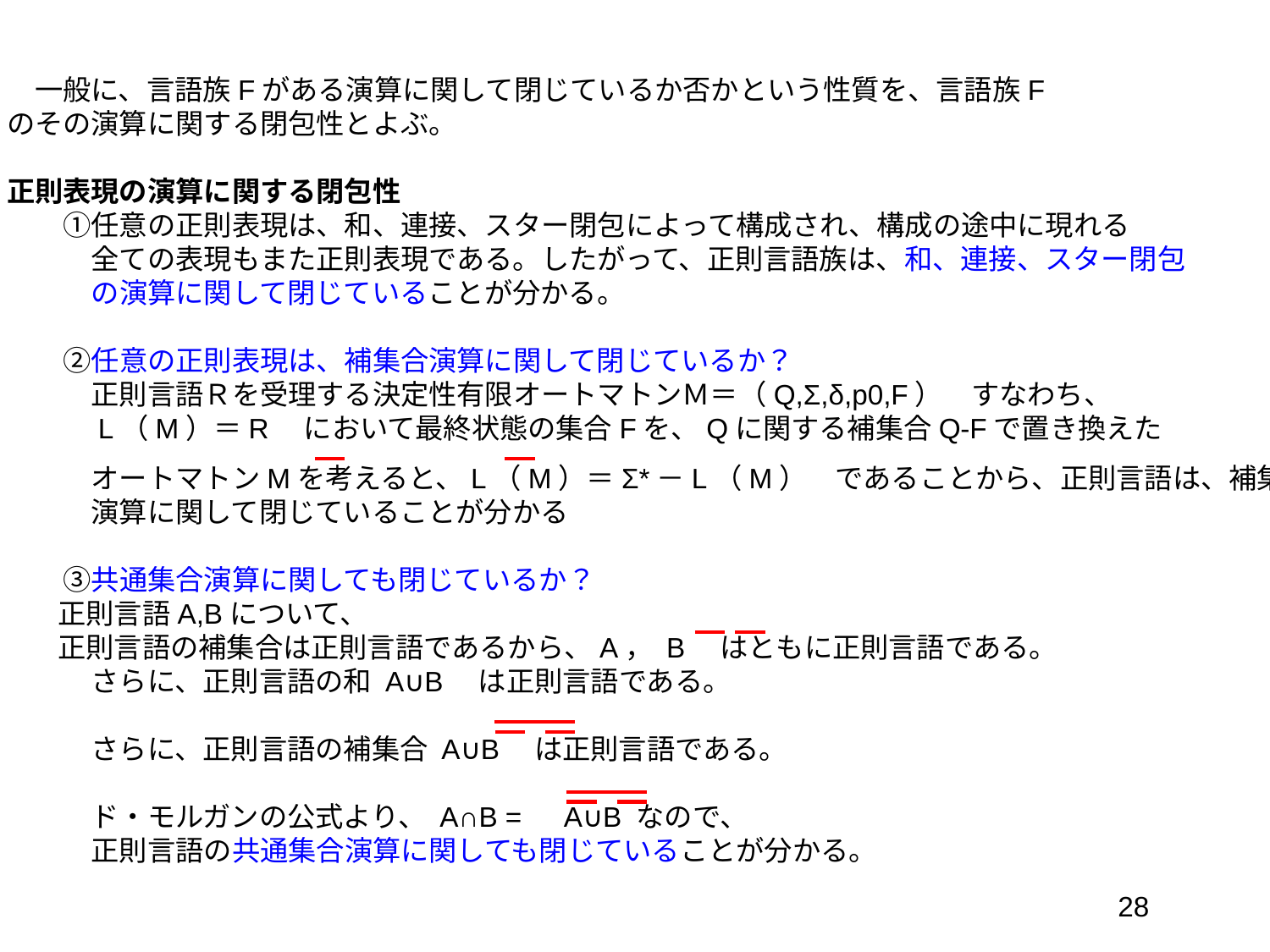

一般に、言語族Fがある演算に関して閉じているか否かという性質を、言語族F
のその演算に関する閉包性とよぶ。

正則表現の演算に関する閉包性
　　①任意の正則表現は、和、連接、スター閉包によって構成され、構成の途中に現れる
　　　全ての表現もまた正則表現である。したがって、正則言語族は、和、連接、スター閉包
　　　の演算に関して閉じていることが分かる。

　　②任意の正則表現は、補集合演算に関して閉じているか？
　　　正則言語Ｒを受理する決定性有限オートマトンＭ＝（Q,Σ,δ,p0,F）　すなわち、
　　　L（M）＝R　において最終状態の集合Fを、Qに関する補集合Q-Fで置き換えた

　　　オートマトンMを考えると、L（M）＝Σ*－L（M）　であることから、正則言語は、補集合
　　　演算に関して閉じていることが分かる

　　③共通集合演算に関しても閉じているか？
       正則言語A,Bについて、
       正則言語の補集合は正則言語であるから、A， B　はともに正則言語である。
　　　さらに、正則言語の和 A∪B　は正則言語である。

　　　さらに、正則言語の補集合 A∪B　は正則言語である。

　　　ド・モルガンの公式より、 A∩B =　A∪B なので、
　　　正則言語の共通集合演算に関しても閉じていることが分かる。
28